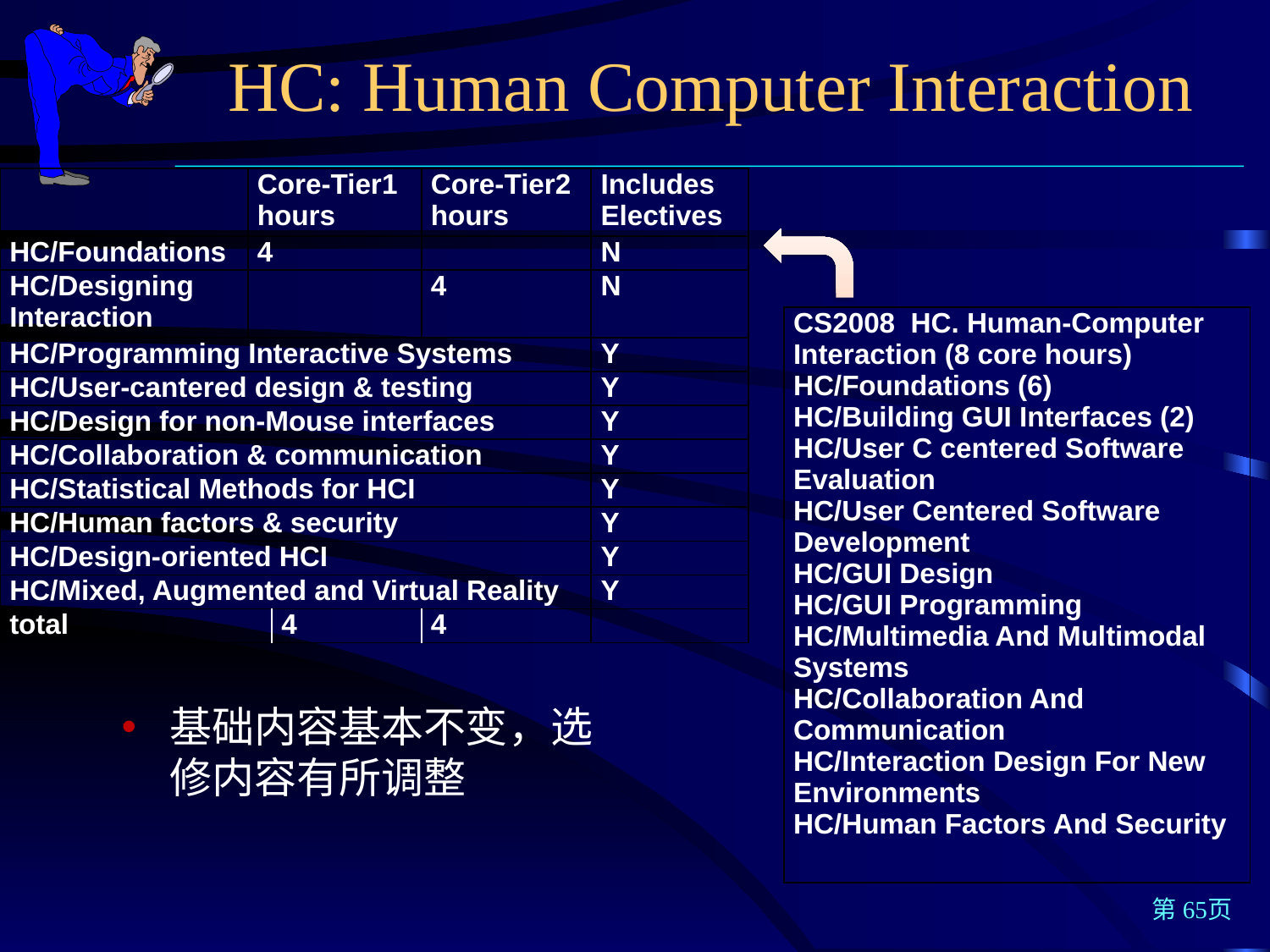

HC: Human Computer Interaction
|  | Core-Tier1 hours |  | Core-Tier2 hours | Includes Electives |
| --- | --- | --- | --- | --- |
| HC/Foundations | 4 |  |  | N |
| HC/Designing Interaction |  |  | 4 | N |
| HC/Programming Interactive Systems |  |  |  | Y |
| HC/User-cantered design & testing |  |  |  | Y |
| HC/Design for non-Mouse interfaces |  |  |  | Y |
| HC/Collaboration & communication |  |  |  | Y |
| HC/Statistical Methods for HCI |  |  |  | Y |
| HC/Human factors & security |  |  |  | Y |
| HC/Design-oriented HCI |  |  |  | Y |
| HC/Mixed, Augmented and Virtual Reality |  |  |  | Y |
| total |  | 4 | 4 |  |

| CS2008 HC. Human-Computer Interaction (8 core hours) HC/Foundations (6) HC/Building GUI Interfaces (2) HC/User C centered Software Evaluation HC/User Centered Software Development HC/GUI Design HC/GUI Programming HC/Multimedia And Multimodal Systems HC/Collaboration And Communication HC/Interaction Design For New Environments HC/Human Factors And Security |
| --- |
基础内容基本不变，选修内容有所调整
第65页